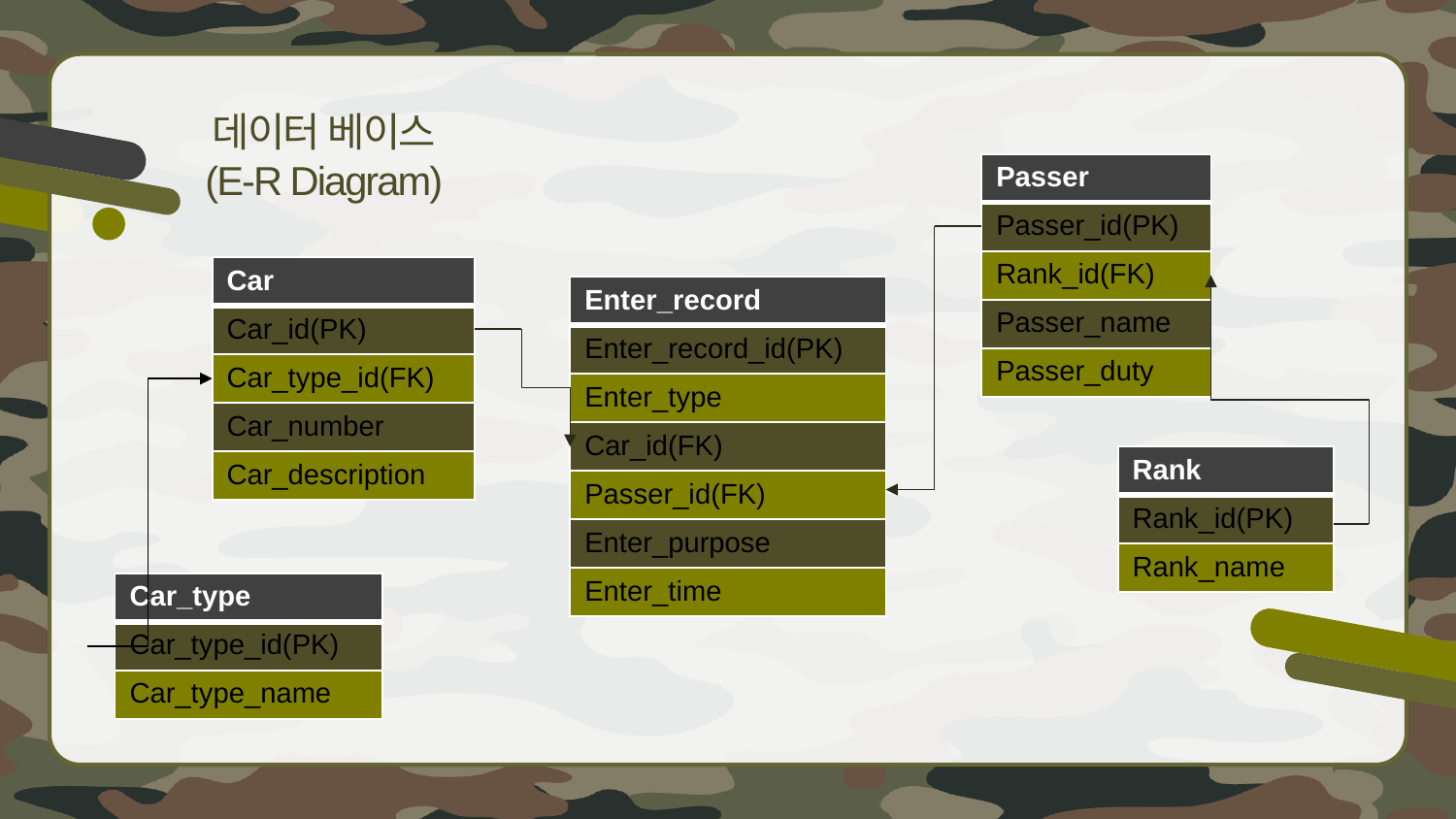

데이터 베이스
(E-R Diagram)

| Passer |
| --- |
| Passer\_id(PK) |
| Rank\_id(FK) |
| Passer\_name |
| Passer\_duty |

| Car |
| --- |
| Car\_id(PK) |
| Car\_type\_id(FK) |
| Car\_number |
| Car\_description |
| Enter\_record |
| --- |
| Enter\_record\_id(PK) |
| Enter\_type |
| Car\_id(FK) |
| Passer\_id(FK) |
| Enter\_purpose |
| Enter\_time |
| Rank |
| --- |
| Rank\_id(PK) |
| Rank\_name |
| Car\_type |
| --- |
| Car\_type\_id(PK) |
| Car\_type\_name |